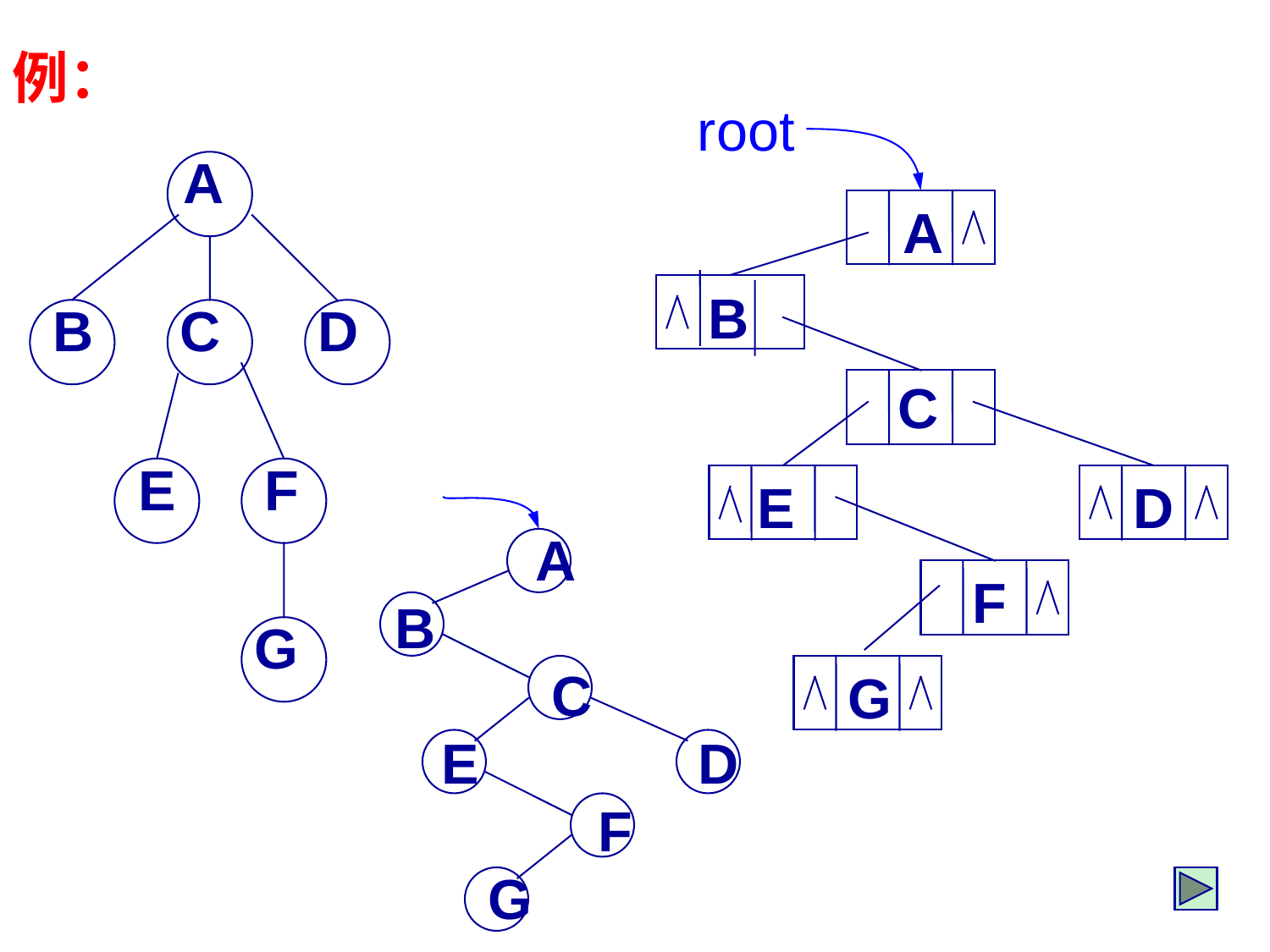

例：
root

A
B
C
E
D
F
G
A

B
C
D

E
F

G

         A
B
          C
   E              D
             F
      G